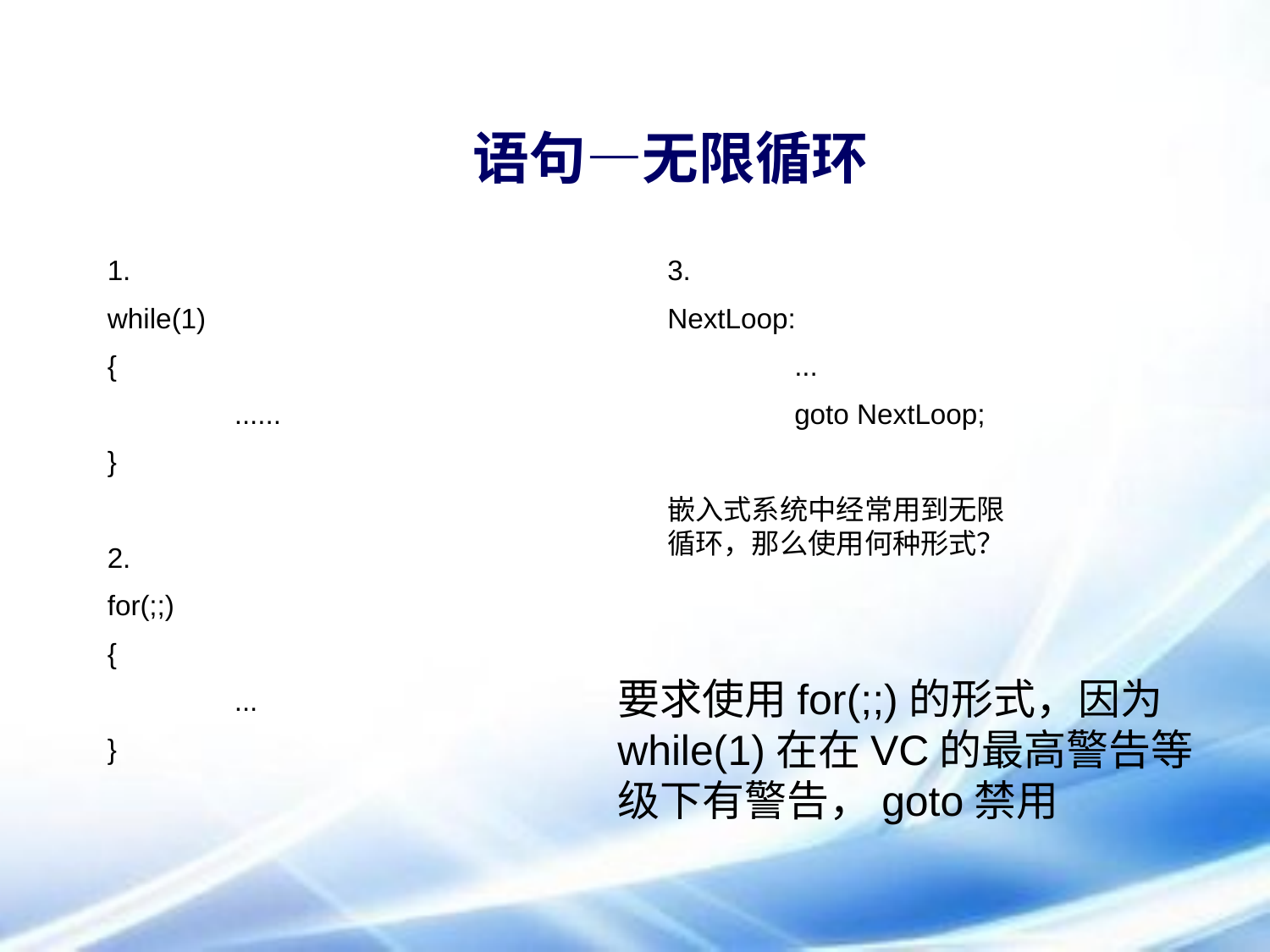

# 语句—无限循环
1.
while(1)
{
	......
}

2.
for(;;)
{
	...
}
3.
NextLoop:
	...
	goto NextLoop;

嵌入式系统中经常用到无限循环，那么使用何种形式？
要求使用for(;;)的形式，因为while(1)在在VC的最高警告等级下有警告，goto禁用